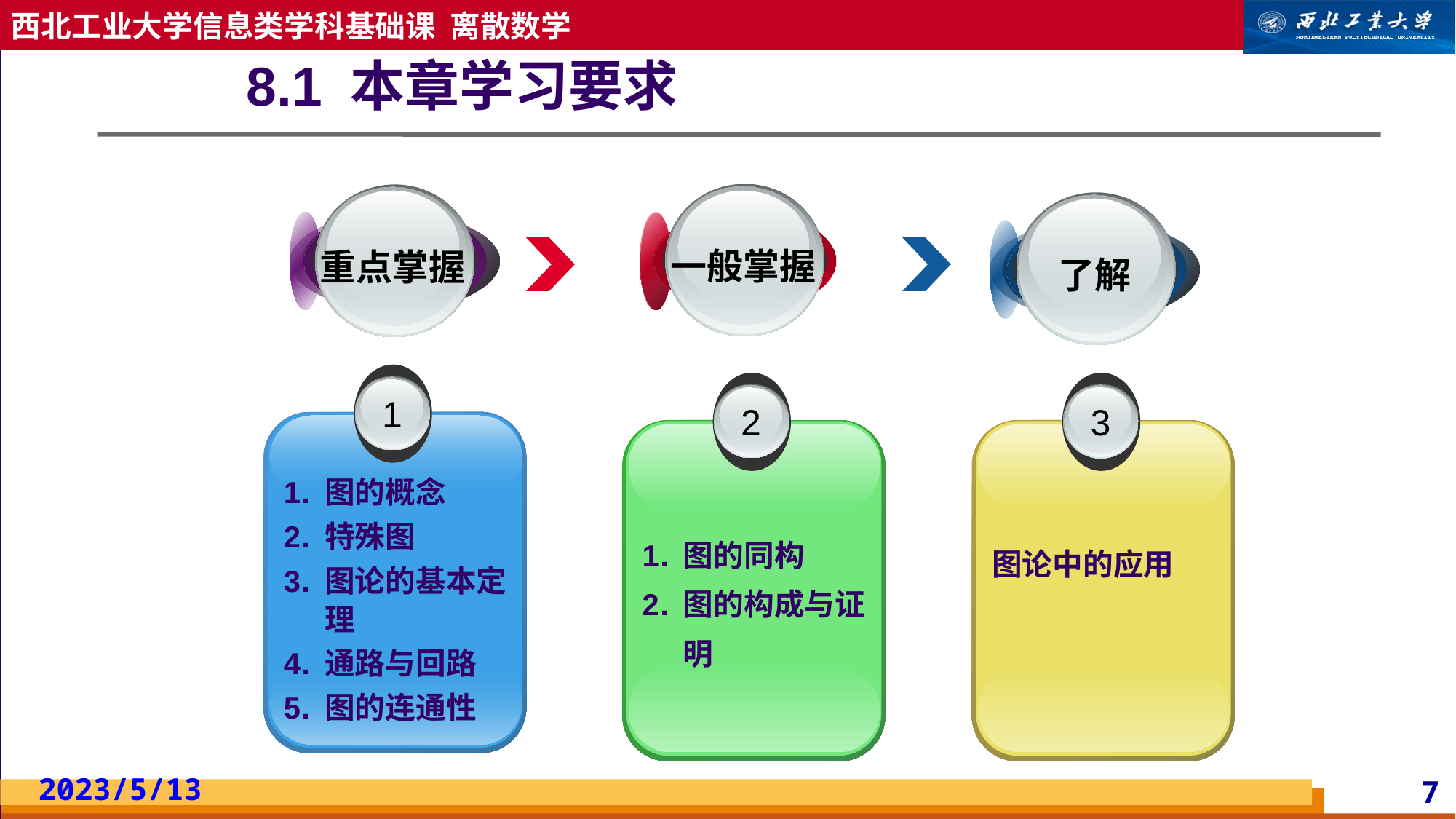

# 8.1 本章学习要求

一般掌握

重点掌握

了解

1

图的概念
特殊图
图论的基本定理
通路与回路
图的连通性

2

图的同构
图的构成与证明

3

图论中的应用

2023/5/13